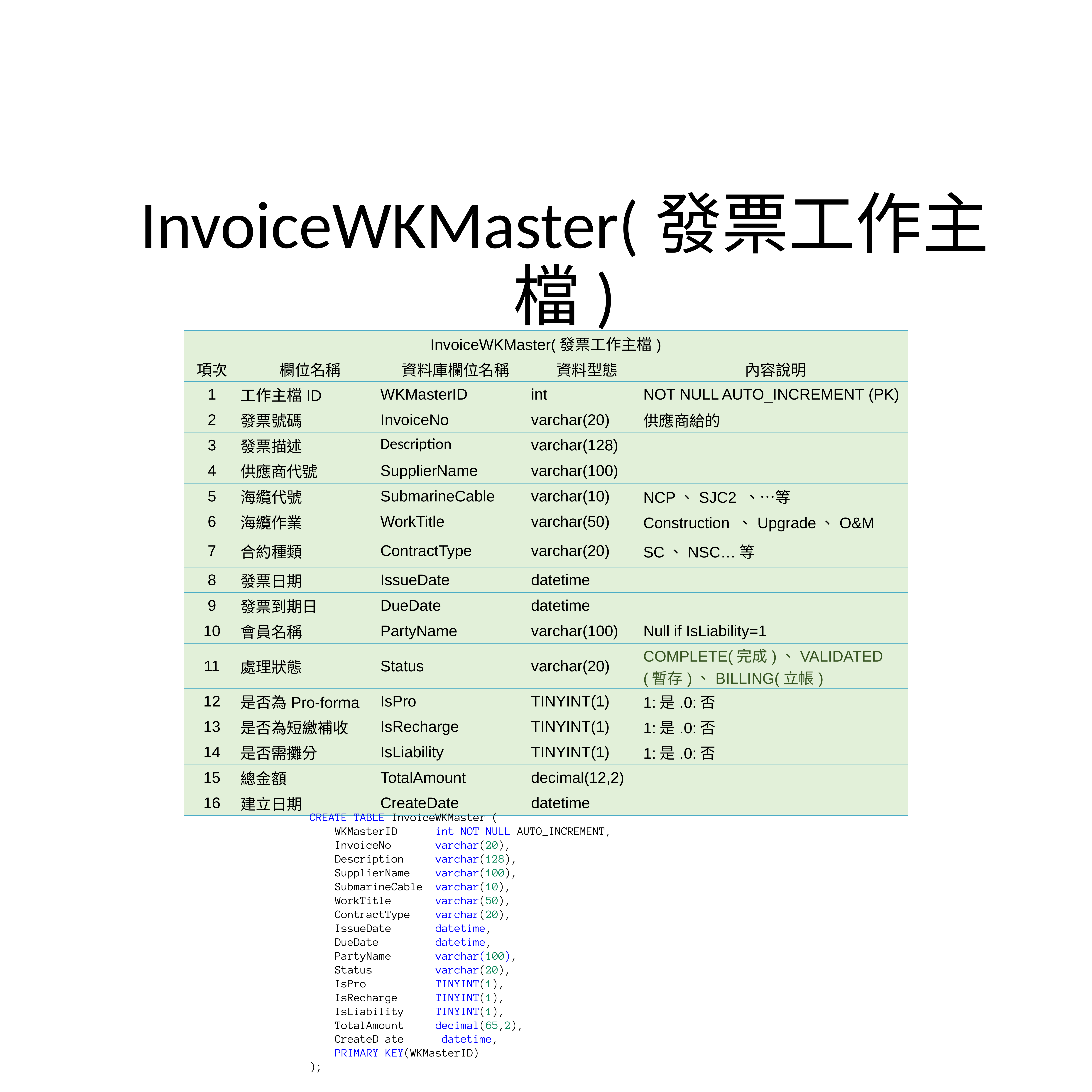

InvoiceWKMaster(發票工作主檔)
| InvoiceWKMaster(發票工作主檔) |  |  |  |  |
| --- | --- | --- | --- | --- |
| 項次 | 欄位名稱 | 資料庫欄位名稱 | 資料型態 | 內容說明 |
| 1 | 工作主檔ID | WKMasterID | int | NOT NULL AUTO\_INCREMENT (PK) |
| 2 | 發票號碼 | InvoiceNo | varchar(20) | 供應商給的 |
| 3 | 發票描述 | Description | varchar(128) |  |
| 4 | 供應商代號 | SupplierName | varchar(100) |  |
| 5 | 海纜代號 | SubmarineCable | varchar(10) | NCP、SJC2 、…等 |
| 6 | 海纜作業 | WorkTitle | varchar(50) | Construction 、Upgrade、O&M |
| 7 | 合約種類 | ContractType | varchar(20) | SC、NSC…等 |
| 8 | 發票日期 | IssueDate | datetime |  |
| 9 | 發票到期日 | DueDate | datetime |  |
| 10 | 會員名稱 | PartyName | varchar(100) | Null if IsLiability=1 |
| 11 | 處理狀態 | Status | varchar(20) | COMPLETE(完成)、VALIDATED (暫存)、BILLING(立帳) |
| 12 | 是否為Pro-forma | IsPro | TINYINT(1) | 1:是.0:否 |
| 13 | 是否為短繳補收 | IsRecharge | TINYINT(1) | 1:是.0:否 |
| 14 | 是否需攤分 | IsLiability | TINYINT(1) | 1:是.0:否 |
| 15 | 總金額 | TotalAmount | decimal(12,2) |  |
| 16 | 建立日期 | CreateDate | datetime |  |
CREATE TABLE InvoiceWKMaster (
    WKMasterID      int NOT NULL AUTO_INCREMENT,
    InvoiceNo       varchar(20),
    Description     varchar(128),
    SupplierName    varchar(100),
    SubmarineCable  varchar(10),
    WorkTitle       varchar(50),
    ContractType    varchar(20),
    IssueDate       datetime,
    DueDate         datetime,
    PartyName       varchar(100),
    Status          varchar(20),
    IsPro           TINYINT(1),
    IsRecharge      TINYINT(1),
    IsLiability     TINYINT(1),
    TotalAmount     decimal(65,2),
    CreateD ate      datetime,
    PRIMARY KEY(WKMasterID)
);